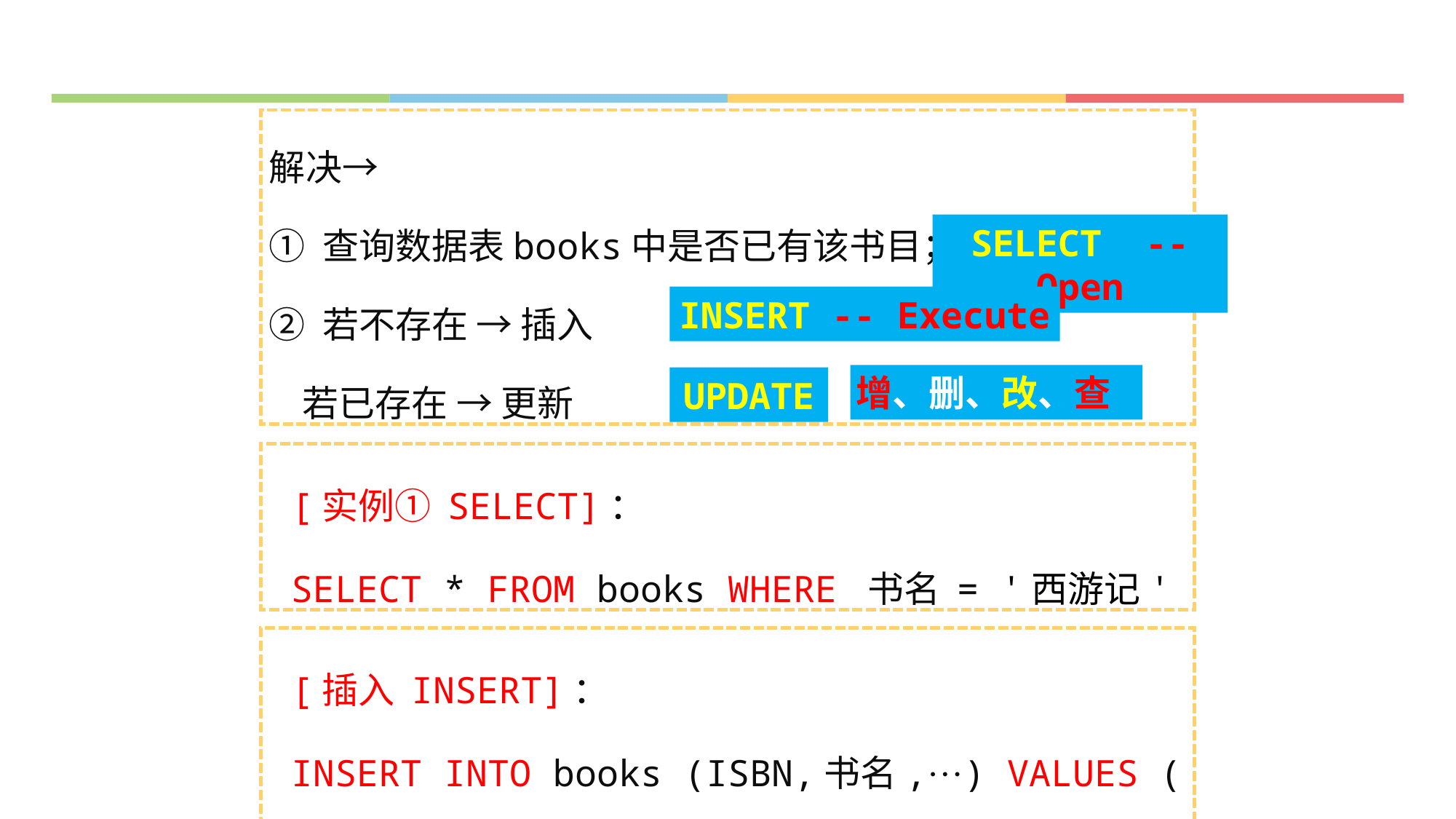

解决→
① 查询数据表books中是否已有该书目；
② 若不存在 → 插入
   若已存在 → 更新
SELECT  -- Open
INSERT -- Execute
增、删、改、查
UPDATE
 [实例① SELECT]：
 SELECT * FROM books WHERE 书名 = '西游记'
 [插入 INSERT]：
 INSERT INTO books (ISBN,书名,···) VALUES ( '···',···)